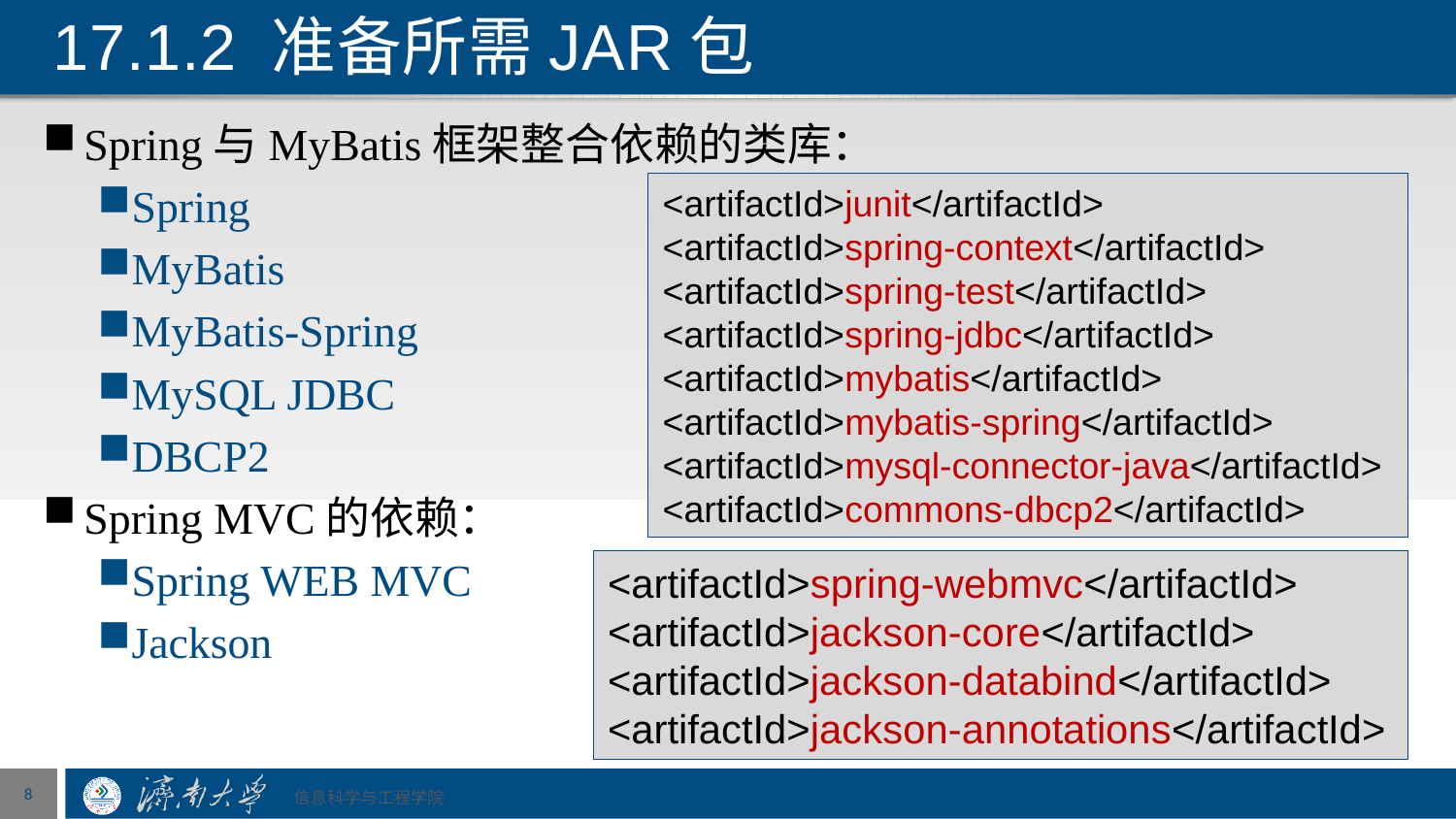

# 17.1.2 准备所需JAR包
Spring与MyBatis框架整合依赖的类库：
Spring
MyBatis
MyBatis-Spring
MySQL JDBC
DBCP2
Spring MVC的依赖：
Spring WEB MVC
Jackson

<artifactId>junit</artifactId>
<artifactId>spring-context</artifactId>
<artifactId>spring-test</artifactId>
<artifactId>spring-jdbc</artifactId>
<artifactId>mybatis</artifactId>
<artifactId>mybatis-spring</artifactId>
<artifactId>mysql-connector-java</artifactId>
<artifactId>commons-dbcp2</artifactId>
<artifactId>spring-webmvc</artifactId>
<artifactId>jackson-core</artifactId>
<artifactId>jackson-databind</artifactId>
<artifactId>jackson-annotations</artifactId>